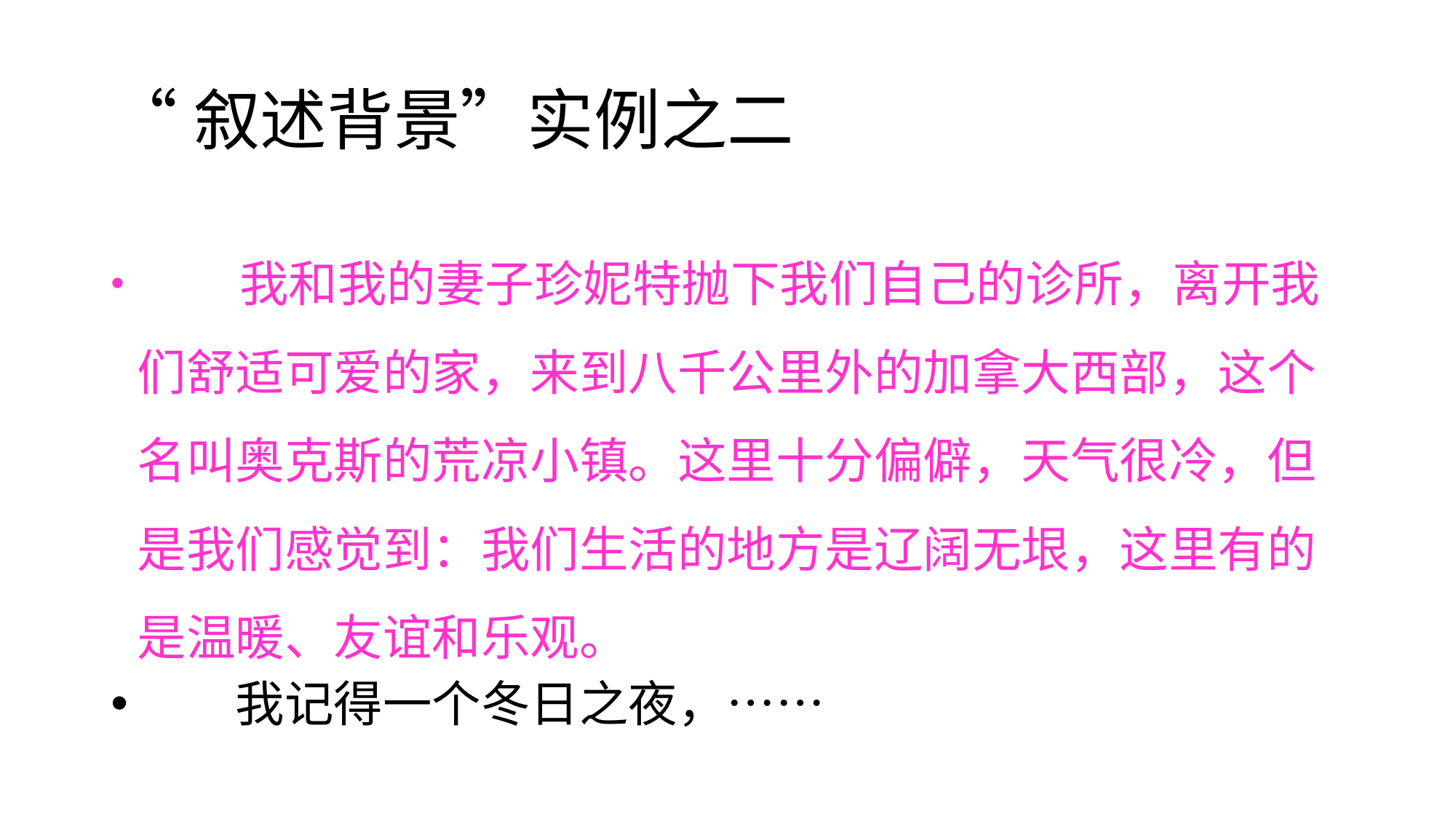

# “叙述背景”实例之二
           我和我的妻子珍妮特抛下我们自己的诊所，离开我们舒适可爱的家，来到八千公里外的加拿大西部，这个名叫奥克斯的荒凉小镇。这里十分偏僻，天气很冷，但是我们感觉到：我们生活的地方是辽阔无垠，这里有的是温暖、友谊和乐观。
        我记得一个冬日之夜，……